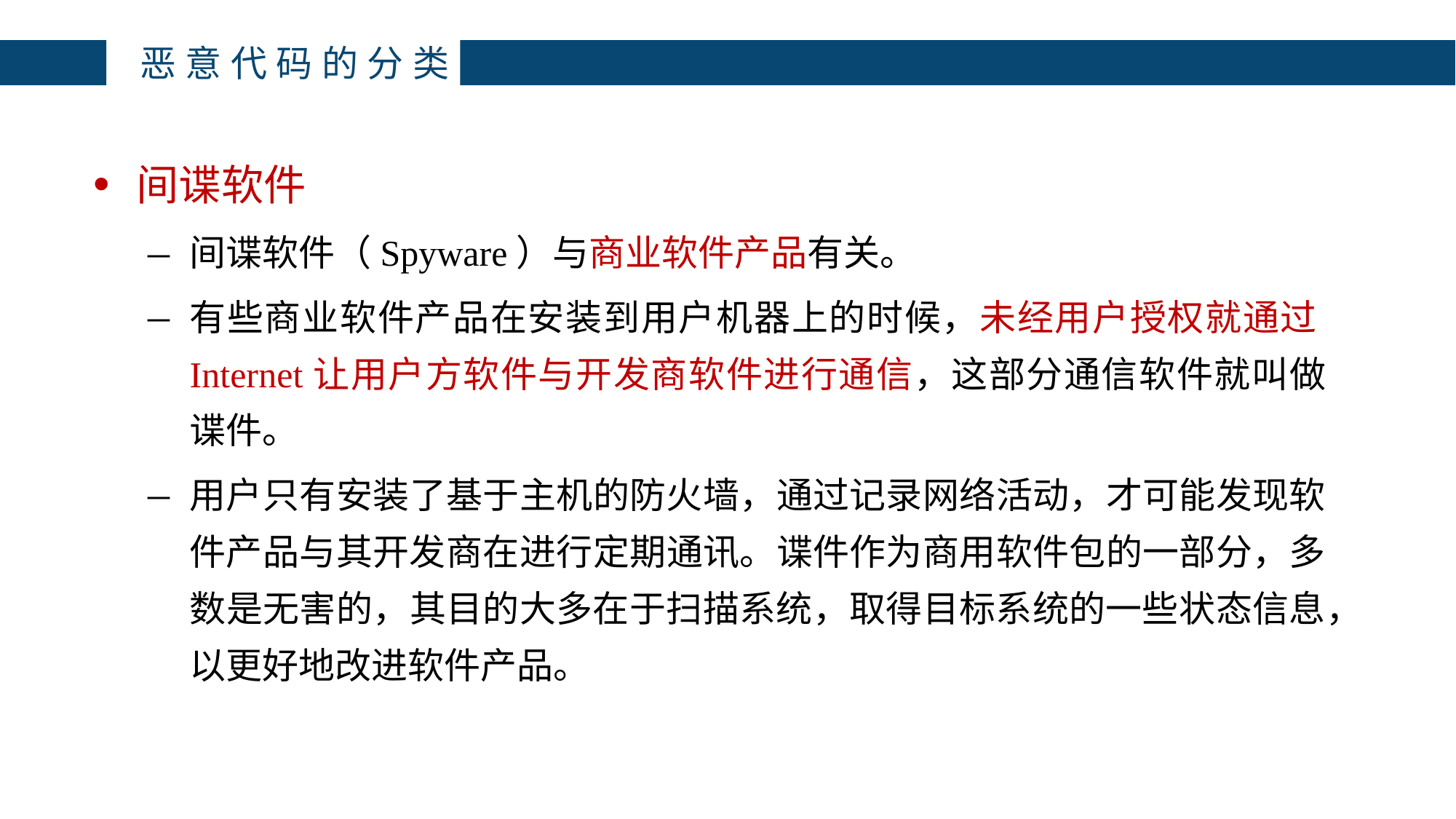

恶意代码的分类

间谍软件
间谍软件（Spyware）与商业软件产品有关。
有些商业软件产品在安装到用户机器上的时候，未经用户授权就通过Internet让用户方软件与开发商软件进行通信，这部分通信软件就叫做谍件。
用户只有安装了基于主机的防火墙，通过记录网络活动，才可能发现软件产品与其开发商在进行定期通讯。谍件作为商用软件包的一部分，多数是无害的，其目的大多在于扫描系统，取得目标系统的一些状态信息，以更好地改进软件产品。